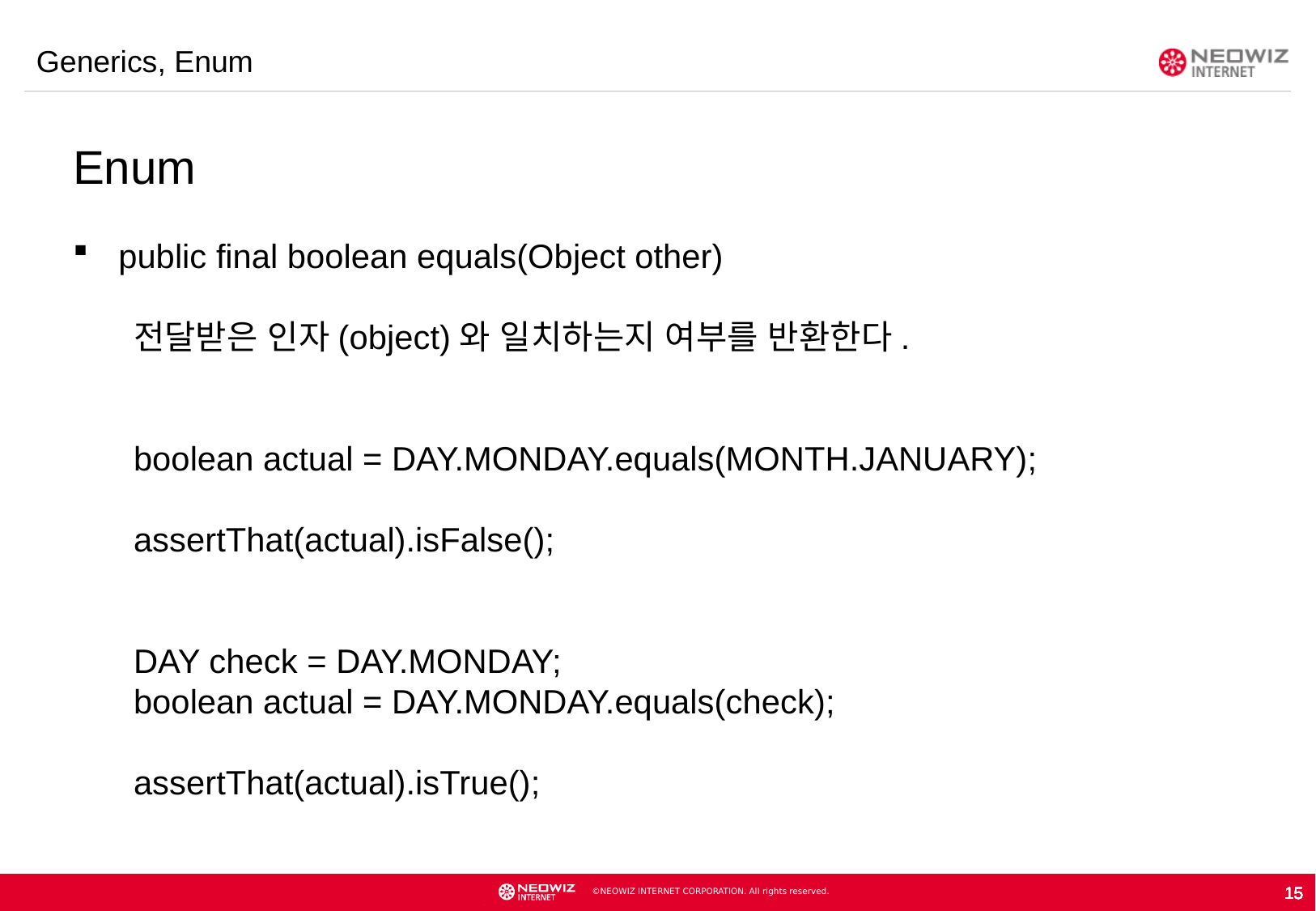

Generics, Enum

Enum

public final boolean equals(Object other)

전달받은 인자(object)와 일치하는지 여부를 반환한다.

boolean actual = DAY.MONDAY.equals(MONTH.JANUARY);

assertThat(actual).isFalse();

DAY check = DAY.MONDAY;
boolean actual = DAY.MONDAY.equals(check);

assertThat(actual).isTrue();

15
15
15
15
15
15
15
15
15
15